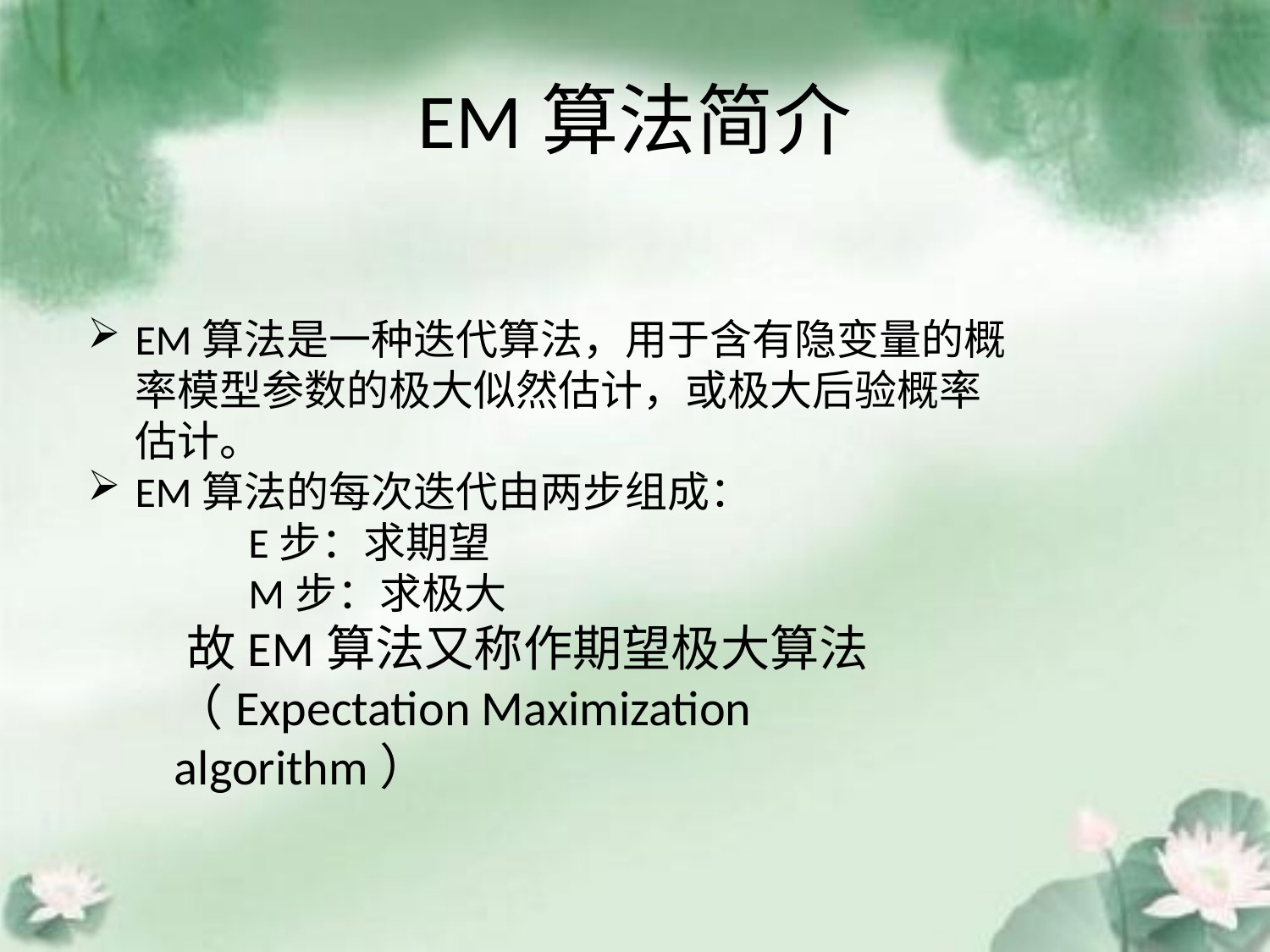

# EM算法简介
EM算法是一种迭代算法，用于含有隐变量的概率模型参数的极大似然估计，或极大后验概率估计。
EM算法的每次迭代由两步组成：
E步：求期望
M步：求极大
故EM算法又称作期望极大算法（Expectation Maximization algorithm）